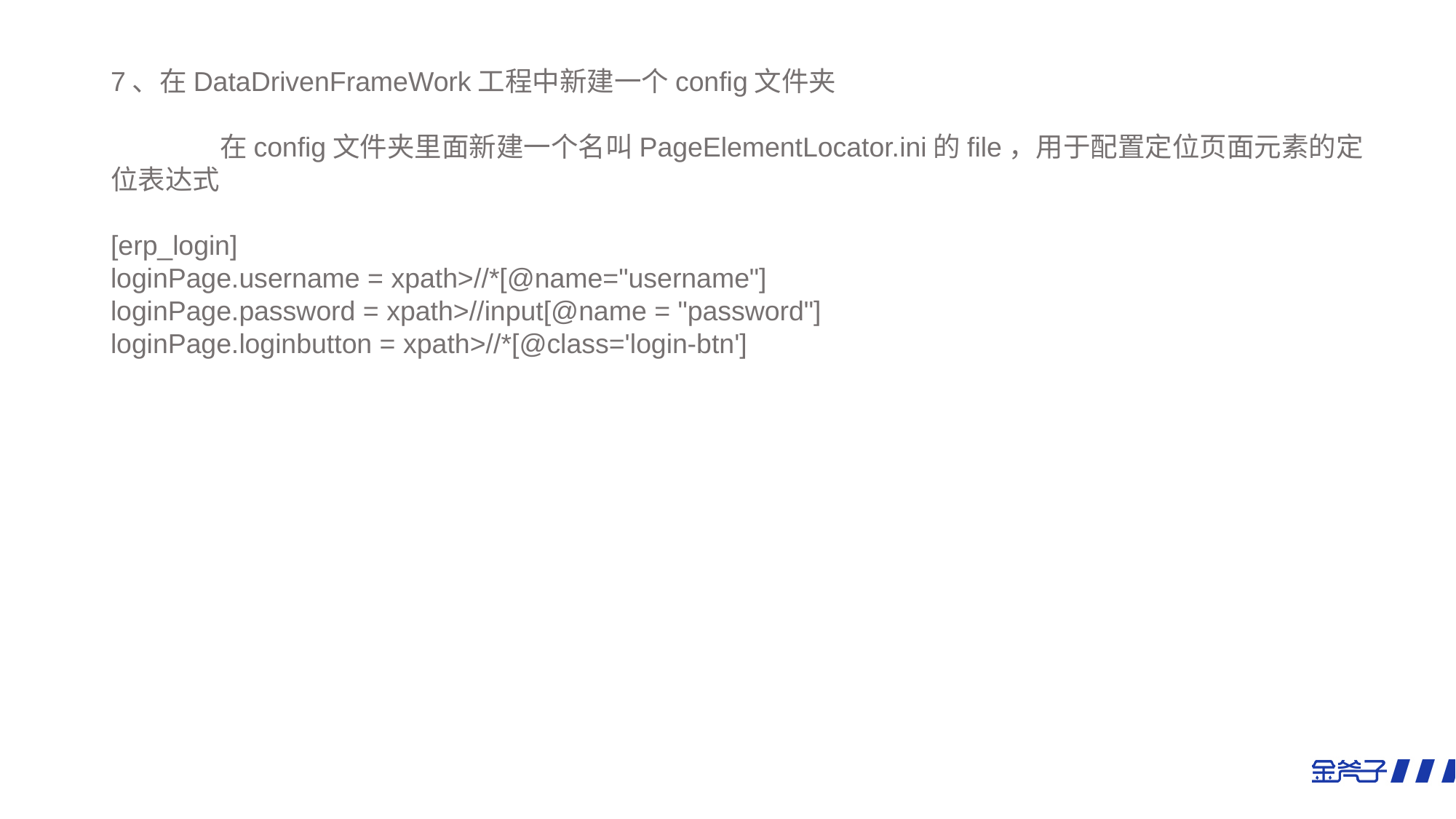

7、在DataDrivenFrameWork工程中新建一个config文件夹

	在config文件夹里面新建一个名叫PageElementLocator.ini的file，用于配置定位页面元素的定位表达式

[erp_login]
loginPage.username = xpath>//*[@name="username"]
loginPage.password = xpath>//input[@name = "password"]
loginPage.loginbutton = xpath>//*[@class='login-btn']